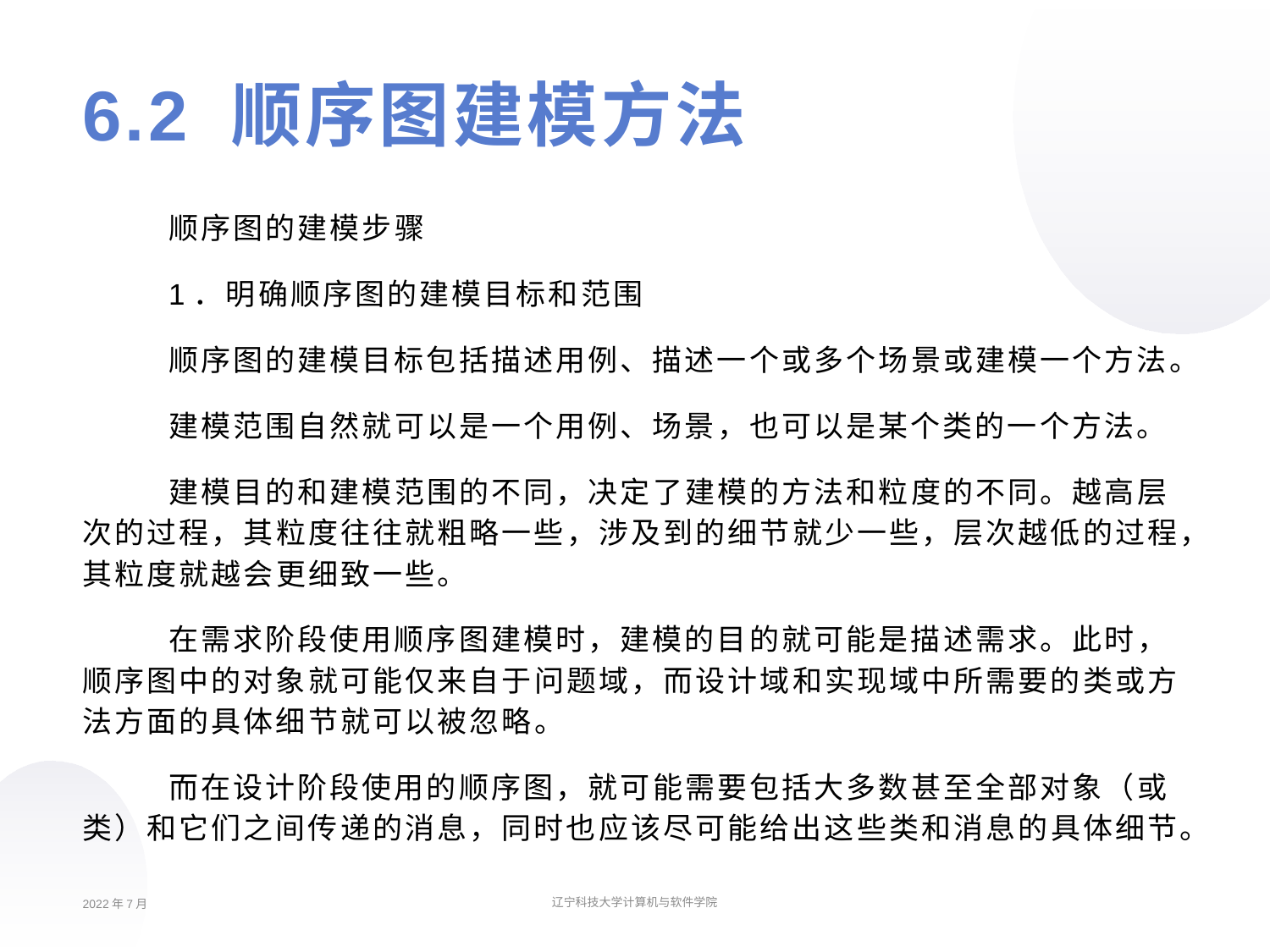

# 6.2 顺序图建模方法
顺序图的建模步骤
1．明确顺序图的建模目标和范围
顺序图的建模目标包括描述用例、描述一个或多个场景或建模一个方法。
建模范围自然就可以是一个用例、场景，也可以是某个类的一个方法。
建模目的和建模范围的不同，决定了建模的方法和粒度的不同。越高层次的过程，其粒度往往就粗略一些，涉及到的细节就少一些，层次越低的过程，其粒度就越会更细致一些。
在需求阶段使用顺序图建模时，建模的目的就可能是描述需求。此时，顺序图中的对象就可能仅来自于问题域，而设计域和实现域中所需要的类或方法方面的具体细节就可以被忽略。
而在设计阶段使用的顺序图，就可能需要包括大多数甚至全部对象（或类）和它们之间传递的消息，同时也应该尽可能给出这些类和消息的具体细节。

2022年7月
29
辽宁科技大学计算机与软件学院